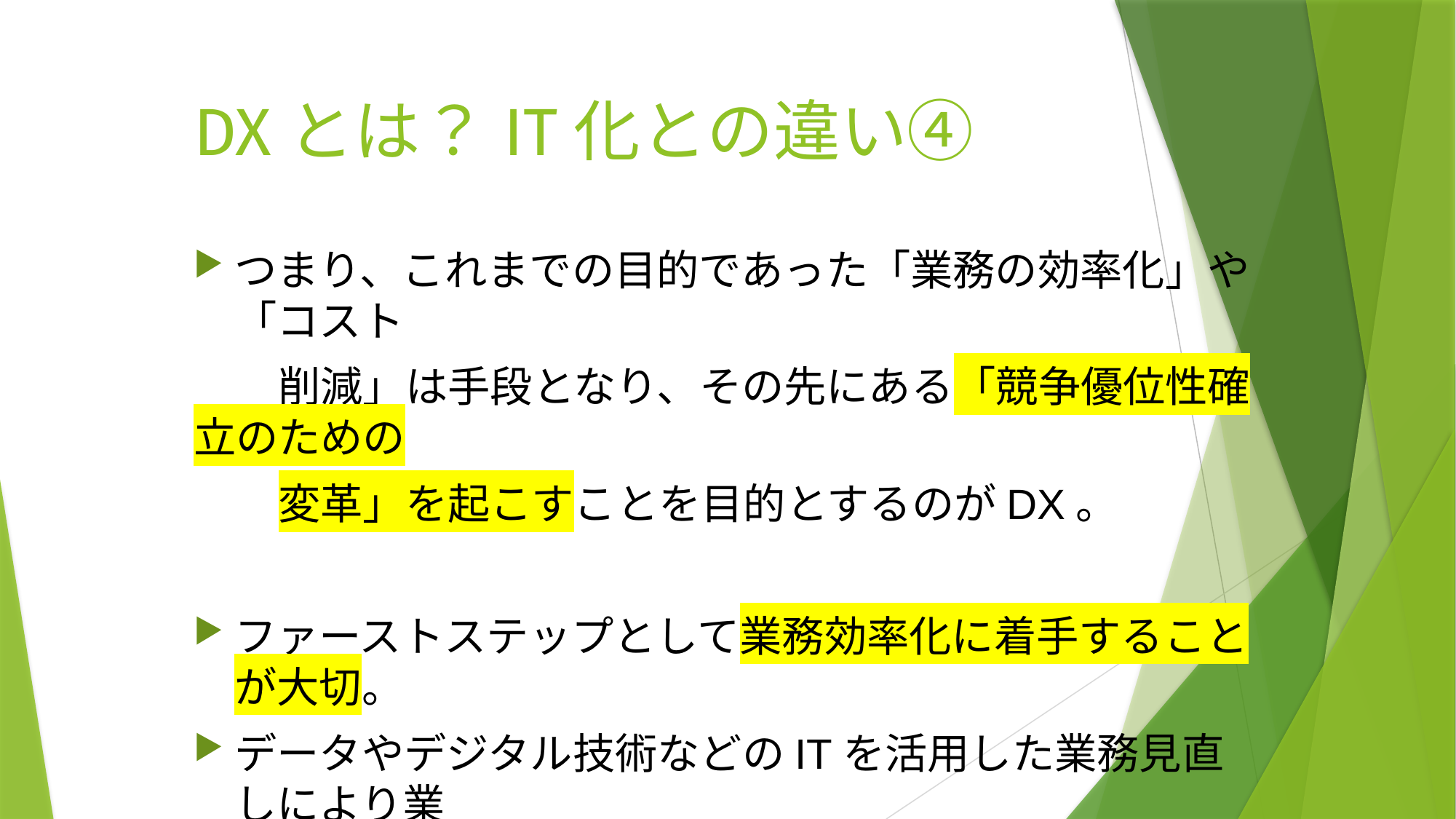

# DXとは？IT化との違い④
つまり、これまでの目的であった「業務の効率化」や「コスト
　　削減」は手段となり、その先にある「競争優位性確立のための
　　変革」を起こすことを目的とするのがDX。

ファーストステップとして業務効率化に着手することが大切。
データやデジタル技術などのITを活用した業務見直しにより業
　　務そのものの変革を起こし、さらにはビジネスモデルや組織文
　　化をも変革していくことができる。